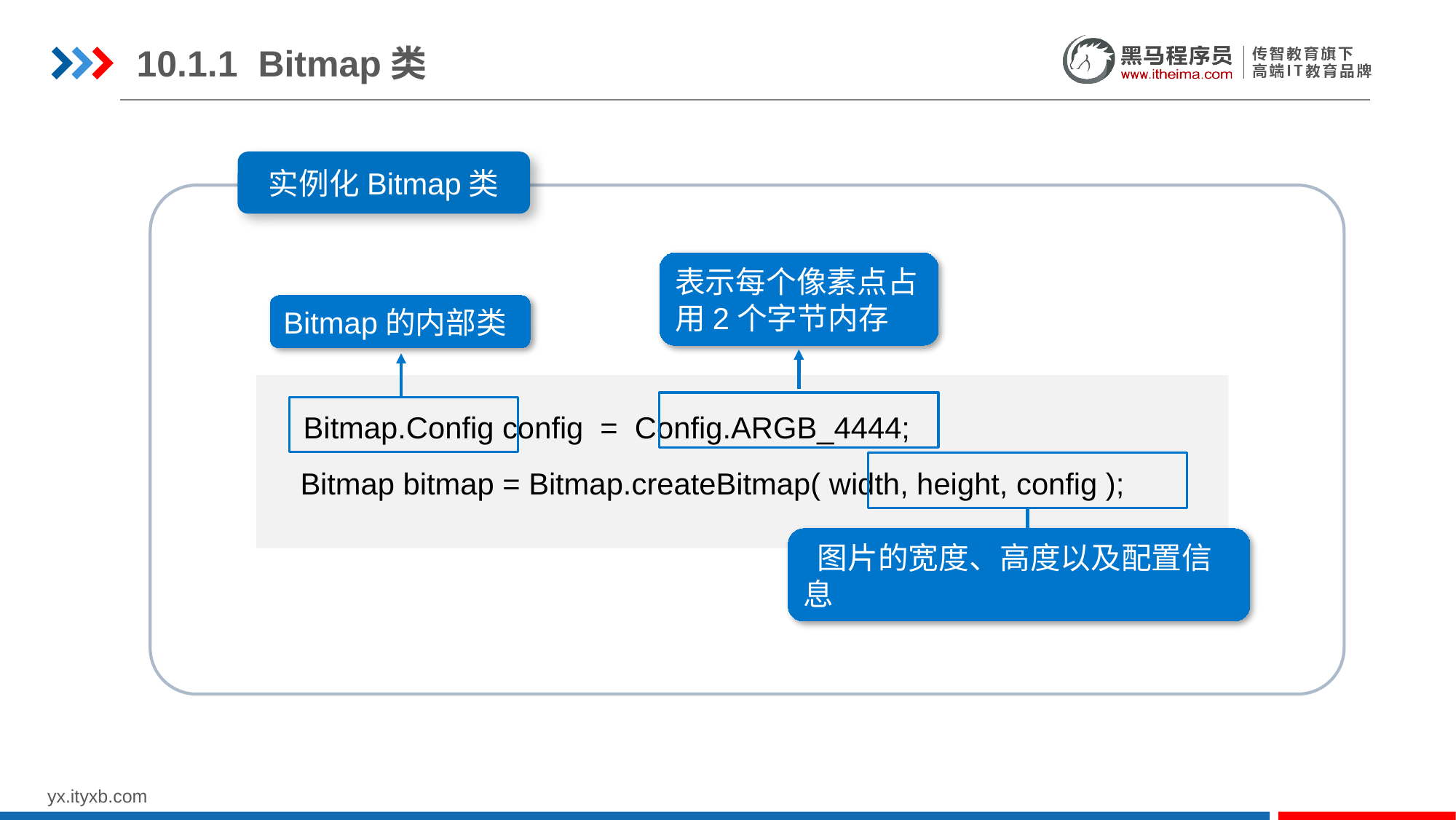

10.1.1  Bitmap类
实例化Bitmap类

表示每个像素点占用2个字节内存
Bitmap的内部类
    Bitmap.Config config  =  Config.ARGB_4444;
    Bitmap bitmap = Bitmap.createBitmap( width, height, config );

 图片的宽度、高度以及配置信息